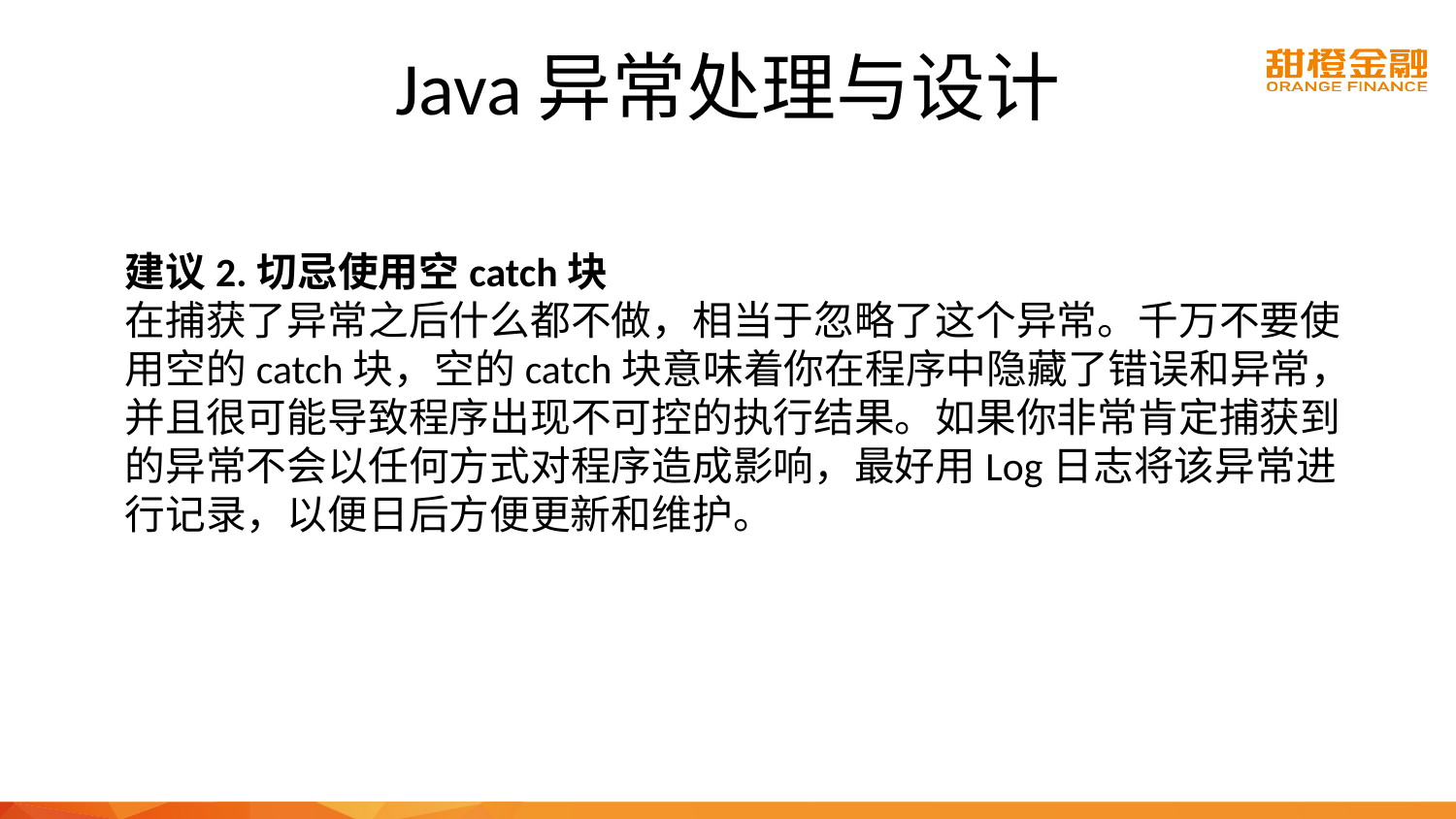

# Java异常处理与设计
建议2.切忌使用空catch块
在捕获了异常之后什么都不做，相当于忽略了这个异常。千万不要使用空的catch块，空的catch块意味着你在程序中隐藏了错误和异常，并且很可能导致程序出现不可控的执行结果。如果你非常肯定捕获到的异常不会以任何方式对程序造成影响，最好用Log日志将该异常进行记录，以便日后方便更新和维护。